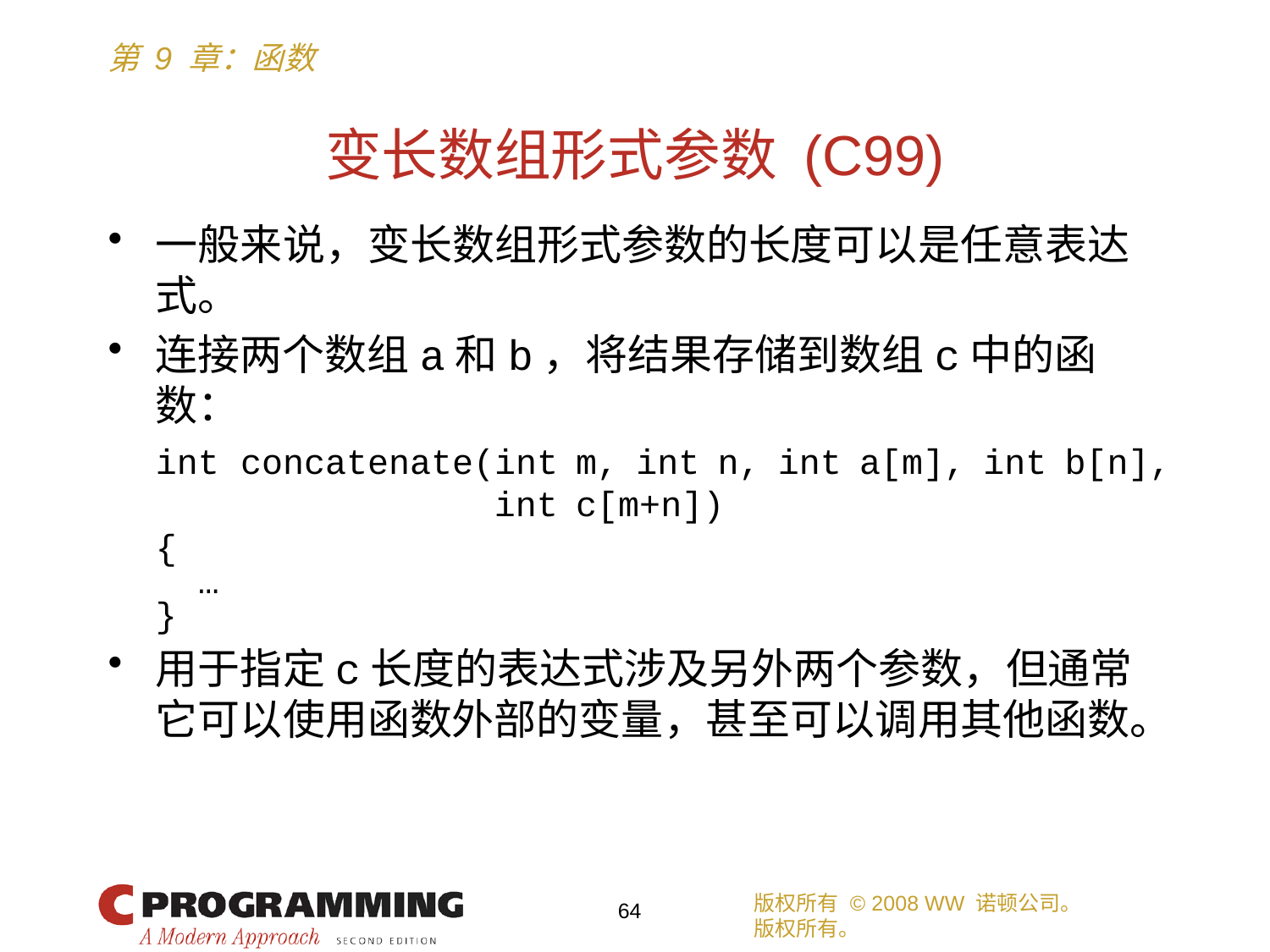

# 变长数组形式参数 (C99)
一般来说，变长数组形式参数的长度可以是任意表达式。
连接两个数组a和b，将结果存储到数组c中的函数：
	int concatenate(int m, int n, int a[m], int b[n],
	                int c[m+n])
	{
	  …
	}
用于指定c长度的表达式涉及另外两个参数，但通常它可以使用函数外部的变量，甚至可以调用其他函数。
版权所有 © 2008 WW 诺顿公司。
版权所有。
64